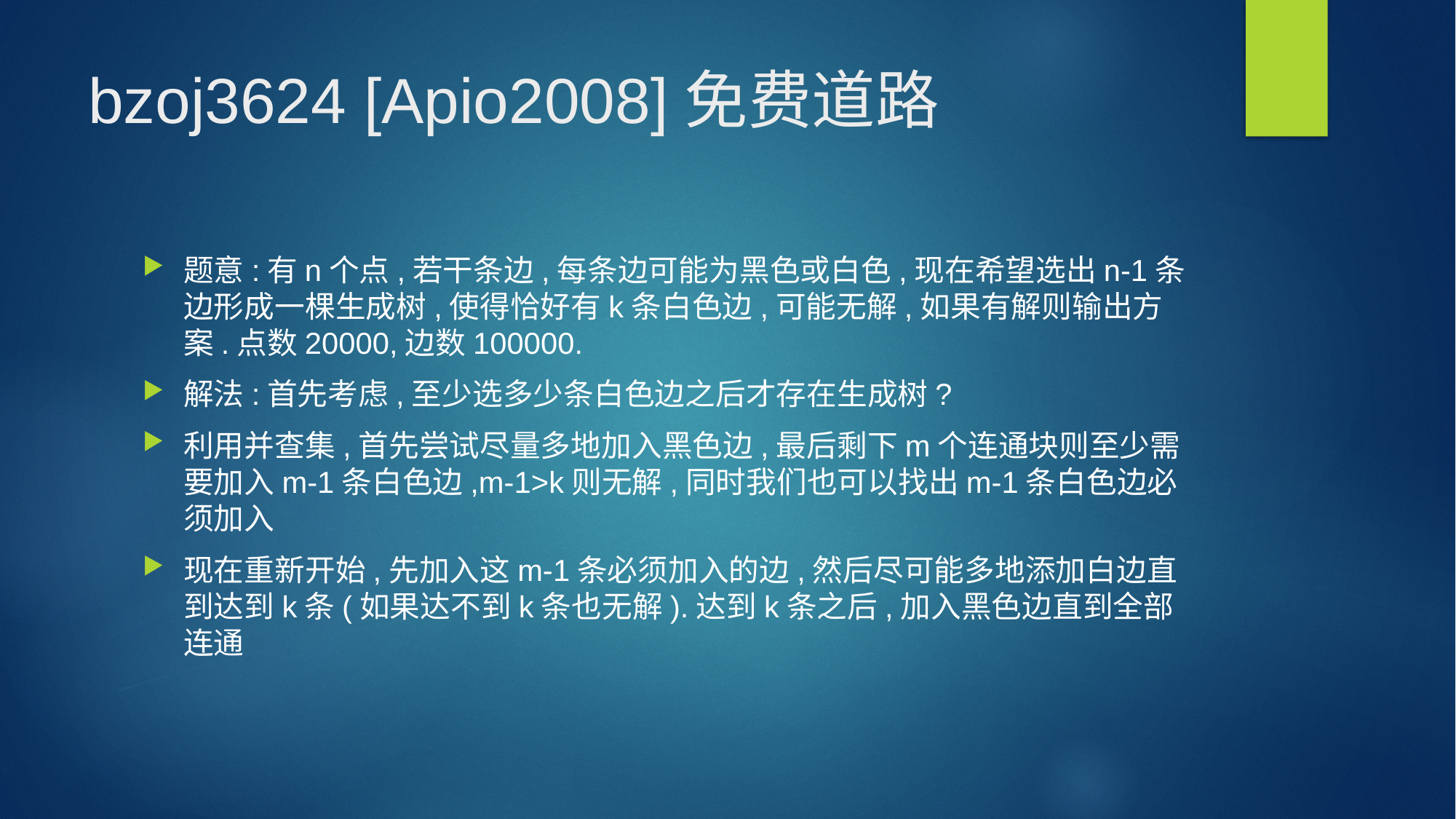

# bzoj3624 [Apio2008]免费道路
题意:有n个点,若干条边,每条边可能为黑色或白色,现在希望选出n-1条边形成一棵生成树,使得恰好有k条白色边,可能无解,如果有解则输出方案.点数20000,边数100000.
解法:首先考虑,至少选多少条白色边之后才存在生成树?
利用并查集,首先尝试尽量多地加入黑色边,最后剩下m个连通块则至少需要加入m-1条白色边,m-1>k则无解,同时我们也可以找出m-1条白色边必须加入
现在重新开始,先加入这m-1条必须加入的边,然后尽可能多地添加白边直到达到k条(如果达不到k条也无解).达到k条之后,加入黑色边直到全部连通